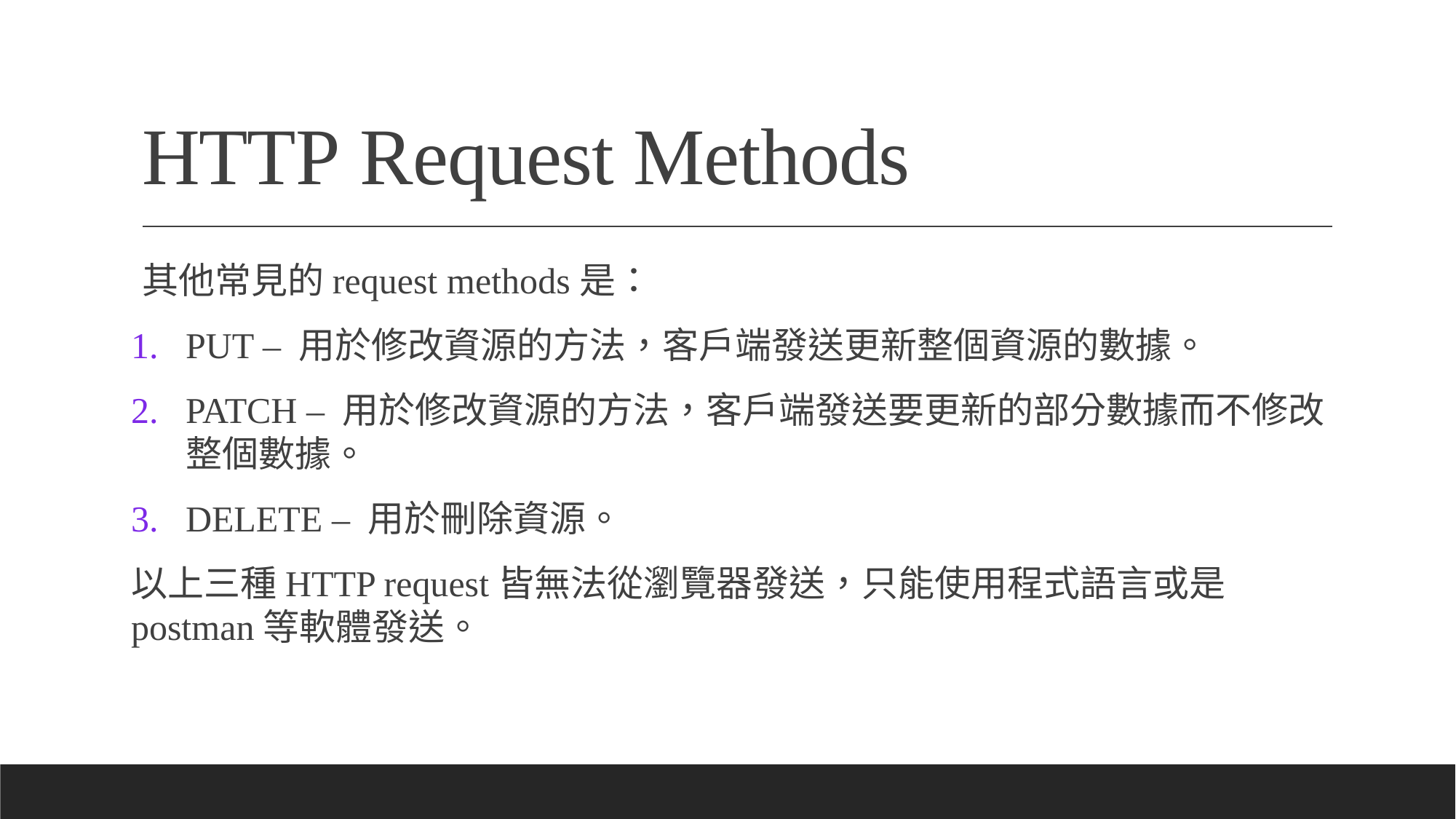

# HTTP Request Methods
其他常見的request methods是：
PUT – 用於修改資源的方法，客戶端發送更新整個資源的數據。
PATCH – 用於修改資源的方法，客戶端發送要更新的部分數據而不修改整個數據。
DELETE – 用於刪除資源。
以上三種HTTP request皆無法從瀏覽器發送，只能使用程式語言或是postman等軟體發送。